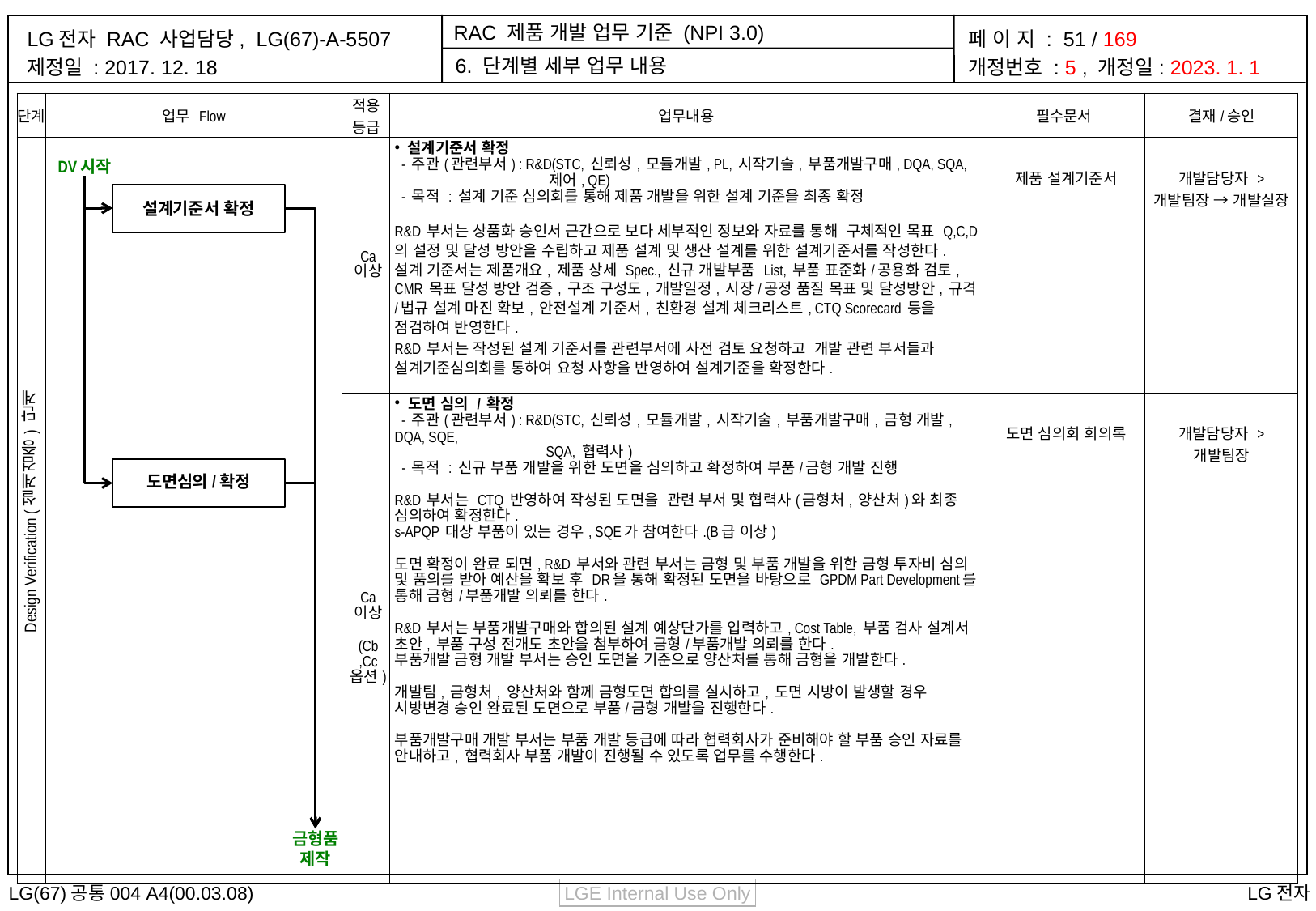

6. 단계별 세부 업무 내용
| 단계 | 업무 Flow | 적용 등급 | 업무내용 | 필수문서 | 결재/승인 |
| --- | --- | --- | --- | --- | --- |
| Design Verification (설계검증) 단계 |  | Ca 이상 | 설계기준서 확정 - 주관(관련부서) : R&D(STC, 신뢰성, 모듈개발, PL, 시작기술, 부품개발구매, DQA, SQA, 제어, QE) - 목적 : 설계 기준 심의회를 통해 제품 개발을 위한 설계 기준을 최종 확정 R&D 부서는 상품화 승인서 근간으로 보다 세부적인 정보와 자료를 통해 구체적인 목표 Q,C,D 의 설정 및 달성 방안을 수립하고 제품 설계 및 생산 설계를 위한 설계기준서를 작성한다. 설계 기준서는 제품개요, 제품 상세 Spec., 신규 개발부품 List, 부품 표준화/공용화 검토, CMR 목표 달성 방안 검증, 구조 구성도, 개발일정, 시장/공정 품질 목표 및 달성방안, 규격/법규 설계 마진 확보, 안전설계 기준서, 친환경 설계 체크리스트, CTQ Scorecard 등을 점검하여 반영한다. R&D 부서는 작성된 설계 기준서를 관련부서에 사전 검토 요청하고 개발 관련 부서들과 설계기준심의회를 통하여 요청 사항을 반영하여 설계기준을 확정한다. | 제품 설계기준서 | 개발담당자 > 개발팀장 → 개발실장 |
|  |  | Ca 이상 (Cb ,Cc 옵션) | 도면 심의 / 확정 - 주관(관련부서) : R&D(STC, 신뢰성, 모듈개발, 시작기술, 부품개발구매, 금형 개발, DQA, SQE, SQA, 협력사) - 목적 : 신규 부품 개발을 위한 도면을 심의하고 확정하여 부품/금형 개발 진행 R&D 부서는 CTQ 반영하여 작성된 도면을 관련 부서 및 협력사(금형처, 양산처)와 최종 심의하여 확정한다. s-APQP 대상 부품이 있는 경우, SQE가 참여한다.(B급 이상) 도면 확정이 완료 되면, R&D 부서와 관련 부서는 금형 및 부품 개발을 위한 금형 투자비 심의 및 품의를 받아 예산을 확보 후 DR을 통해 확정된 도면을 바탕으로 GPDM Part Development를 통해 금형/부품개발 의뢰를 한다. R&D 부서는 부품개발구매와 합의된 설계 예상단가를 입력하고, Cost Table, 부품 검사 설계서 초안, 부품 구성 전개도 초안을 첨부하여 금형/부품개발 의뢰를 한다. 부품개발 금형 개발 부서는 승인 도면을 기준으로 양산처를 통해 금형을 개발한다. 개발팀, 금형처, 양산처와 함께 금형도면 합의를 실시하고, 도면 시방이 발생할 경우 시방변경 승인 완료된 도면으로 부품/금형 개발을 진행한다. 부품개발구매 개발 부서는 부품 개발 등급에 따라 협력회사가 준비해야 할 부품 승인 자료를 안내하고, 협력회사 부품 개발이 진행될 수 있도록 업무를 수행한다. | 도면 심의회 회의록 | 개발담당자 > 개발팀장 |
DV시작
설계기준서 확정
도면심의/확정
금형품
제작